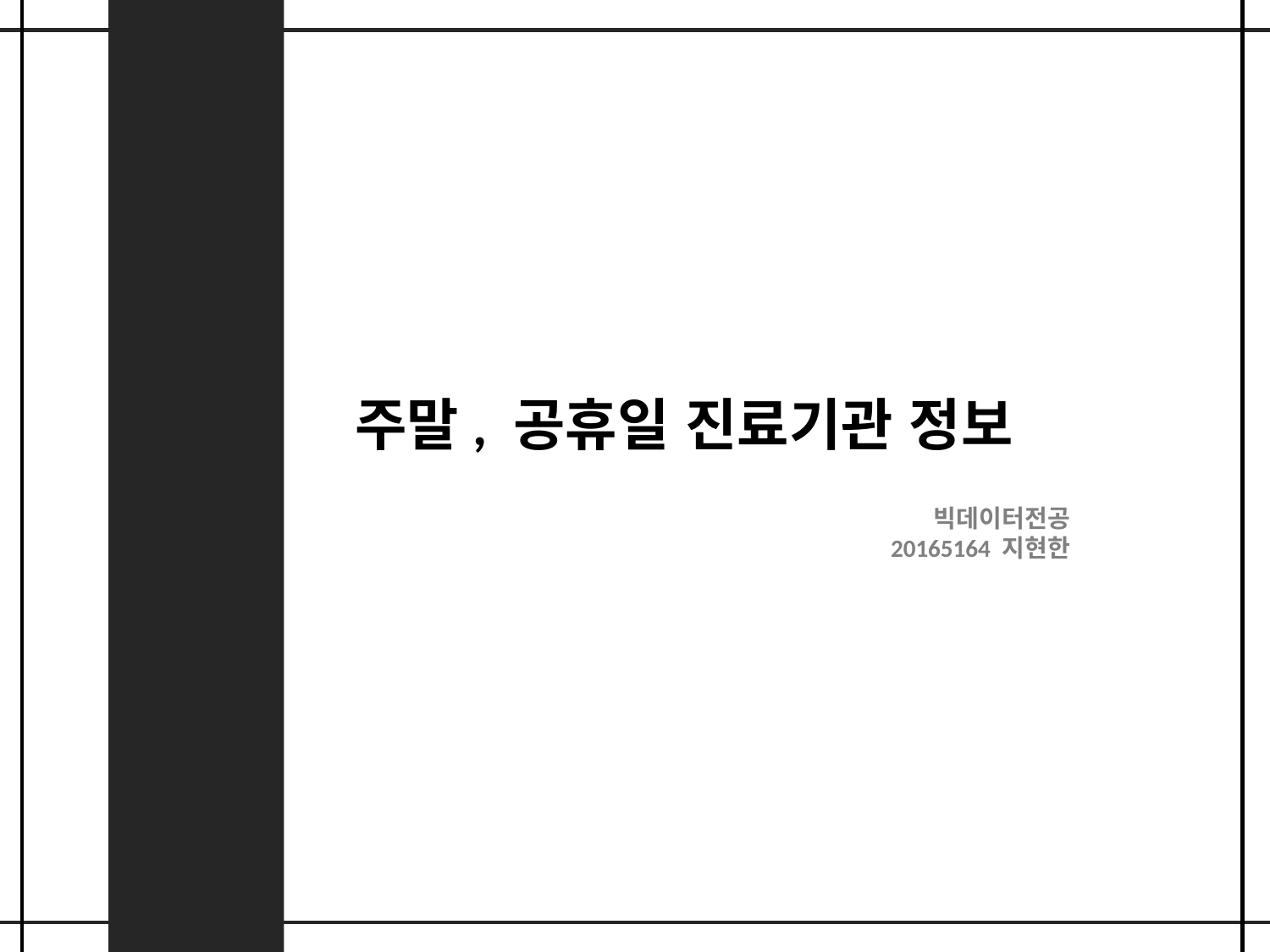

주말, 공휴일 진료기관 정보
빅데이터전공
20165164 지현한